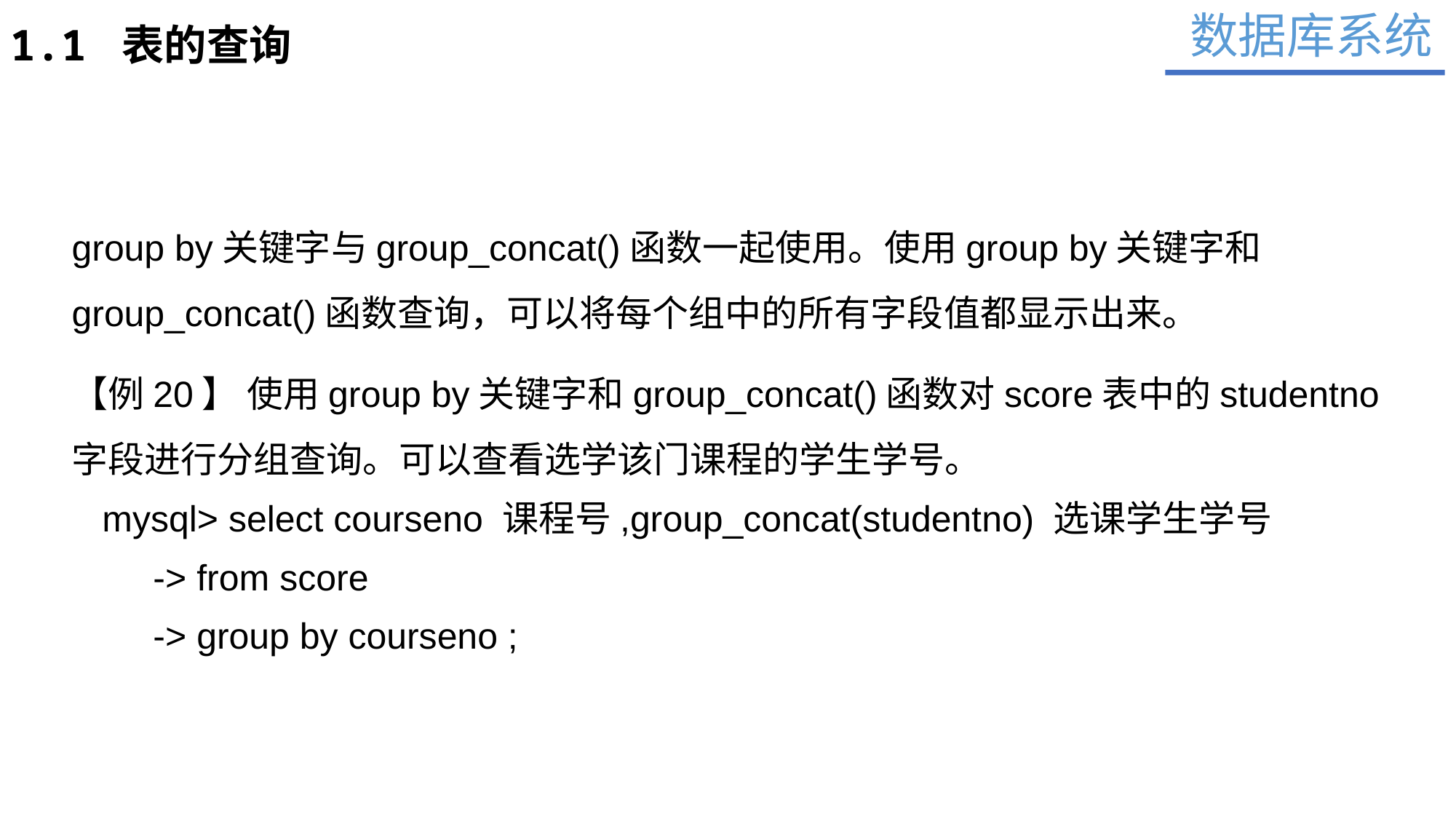

数据库系统
1.1 表的查询

group by关键字与group_concat()函数一起使用。使用group by关键字和group_concat()函数查询，可以将每个组中的所有字段值都显示出来。
【例20】 使用group by关键字和group_concat()函数对score表中的studentno字段进行分组查询。可以查看选学该门课程的学生学号。
   mysql> select courseno 课程号,group_concat(studentno) 选课学生学号
        -> from score
        -> group by courseno ;